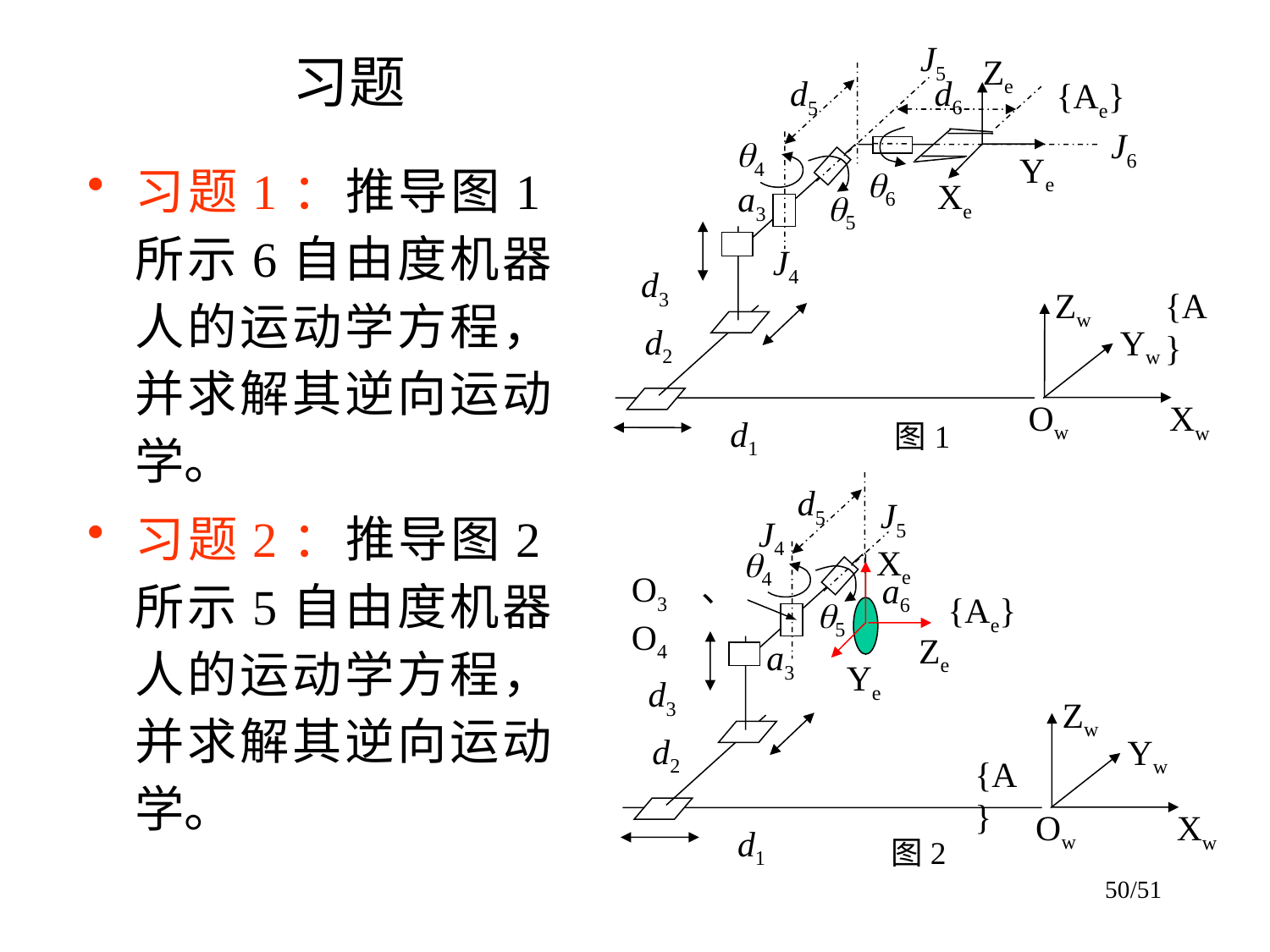

J5
Ze

d6
d5
{Ae}

J6

θ4

Ye

θ6
Xe
a3
θ5

J4

d3
Zw
{A}

d2
Yw

Ow
Xw

d1

# 习题

习题1：推导图1所示6自由度机器人的运动学方程，并求解其逆向运动学。
习题2：推导图2所示5自由度机器人的运动学方程，并求解其逆向运动学。

图1

d5

J5
J4

Xe
θ4

O3、O4

a6
{Ae}
θ5

Ze

a3

Ye
d3
Zw

d2
Yw
{A}

Ow
Xw

d1

图2
50/51